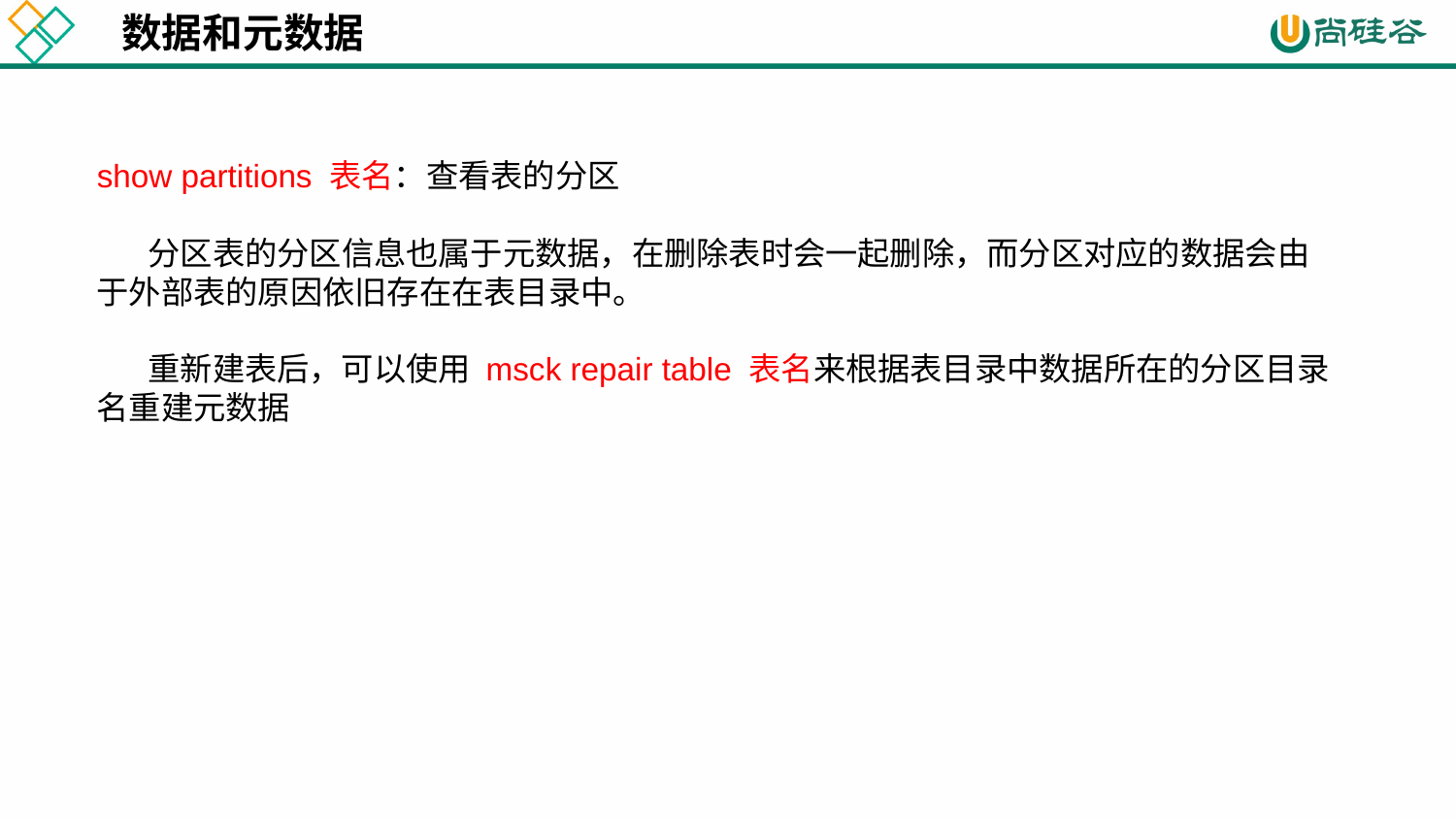

数据和元数据
show partitions 表名：查看表的分区

      分区表的分区信息也属于元数据，在删除表时会一起删除，而分区对应的数据会由于外部表的原因依旧存在在表目录中。

      重新建表后，可以使用 msck repair table 表名来根据表目录中数据所在的分区目录名重建元数据